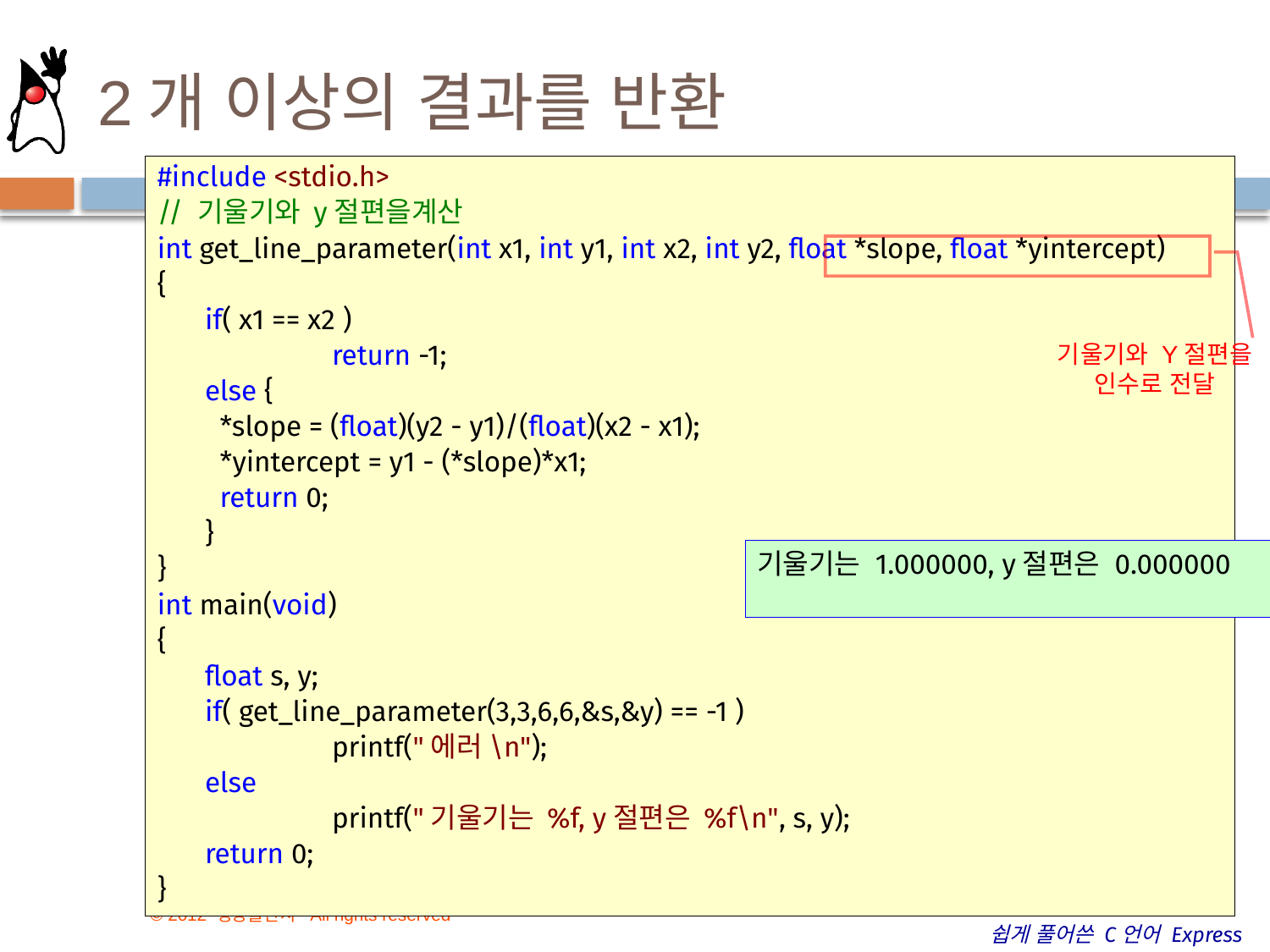

# 2개 이상의 결과를 반환
#include <stdio.h>
// 기울기와 y절편을계산
int get_line_parameter(int x1, int y1, int x2, int y2, float *slope, float *yintercept)
{
	if( x1 == x2 )
		return -1;
	else {
	  *slope = (float)(y2 - y1)/(float)(x2 - x1);
	  *yintercept = y1 - (*slope)*x1;
	  return 0;
	}
}
int main(void)
{
	float s, y;
	if( get_line_parameter(3,3,6,6,&s,&y) == -1 )
		printf("에러\n");
	else
		printf("기울기는 %f, y절편은 %f\n", s, y);
	return 0;
}

기울기와 Y절편을 인수로 전달

기울기는 1.000000, y절편은 0.000000